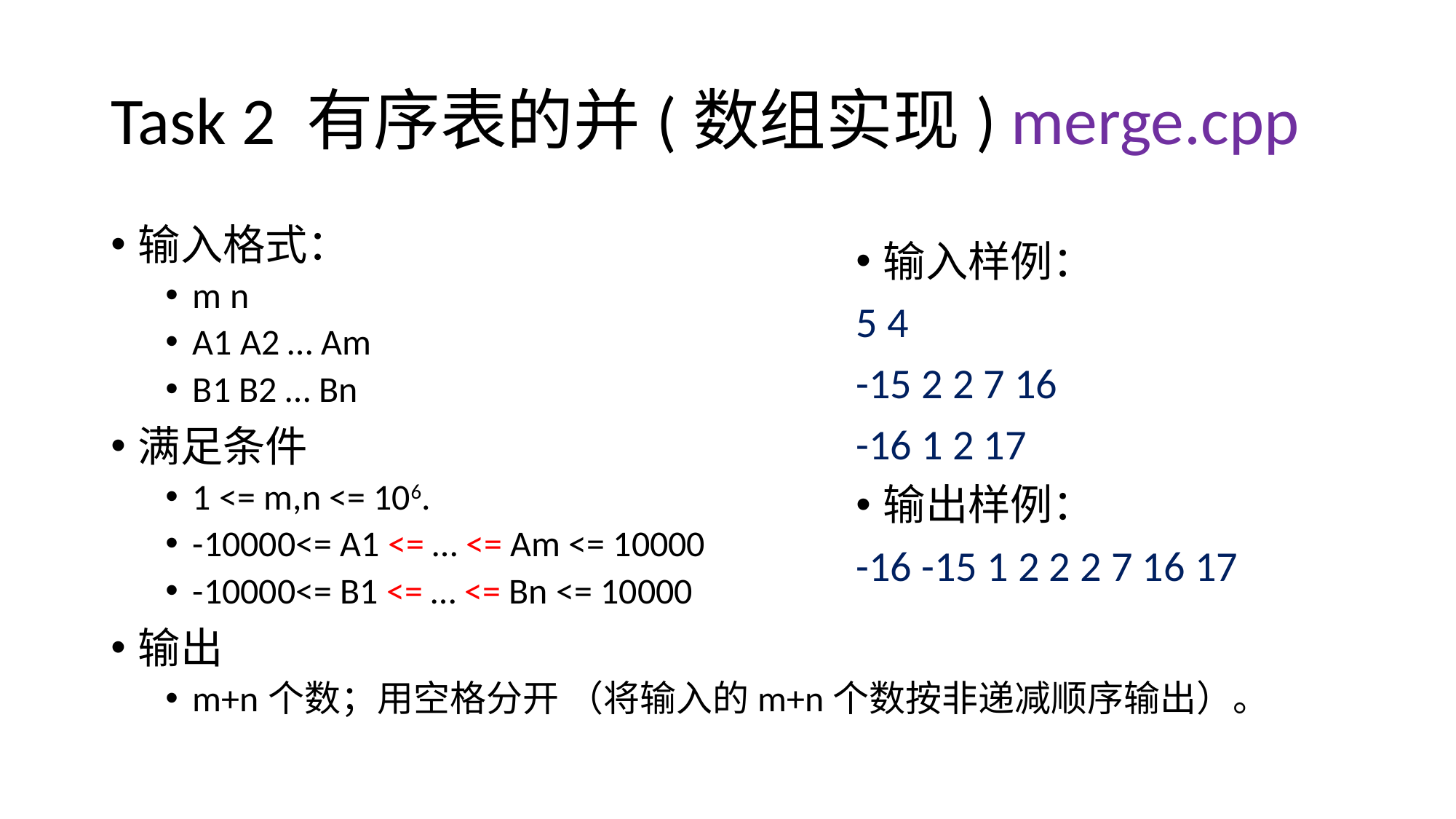

# Task 2 有序表的并(数组实现) merge.cpp
输入格式：
m n
A1 A2 … Am
B1 B2 … Bn
满足条件
1 <= m,n <= 106.
-10000<= A1 <= … <= Am <= 10000
-10000<= B1 <= … <= Bn <= 10000
输出
m+n个数；用空格分开 （将输入的m+n个数按非递减顺序输出）。
输入样例：
5 4
-15 2 2 7 16
-16 1 2 17
输出样例：
-16 -15 1 2 2 2 7 16 17